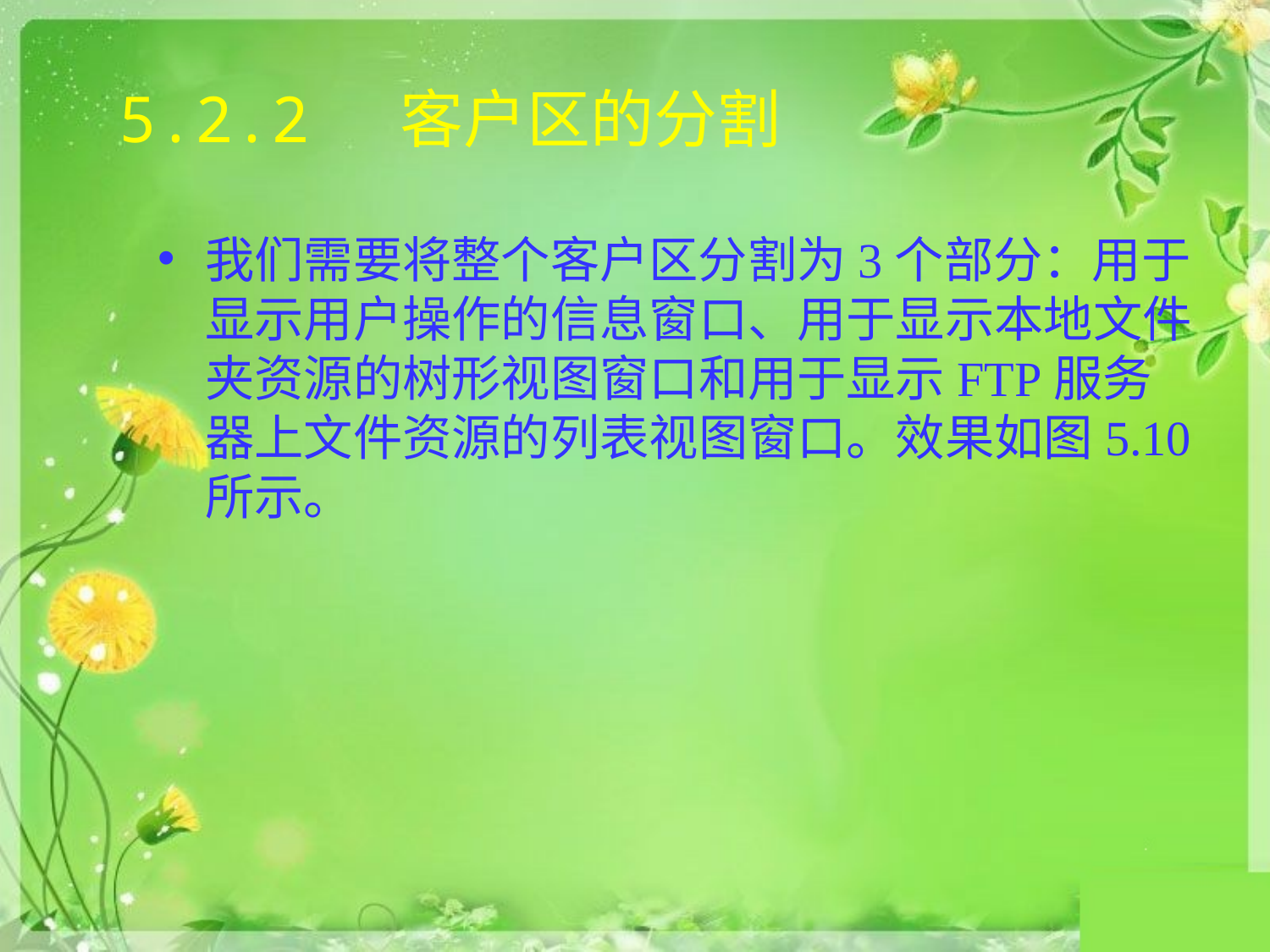

# 5.2.2  客户区的分割
我们需要将整个客户区分割为3个部分：用于显示用户操作的信息窗口、用于显示本地文件夹资源的树形视图窗口和用于显示FTP服务器上文件资源的列表视图窗口。效果如图5.10所示。